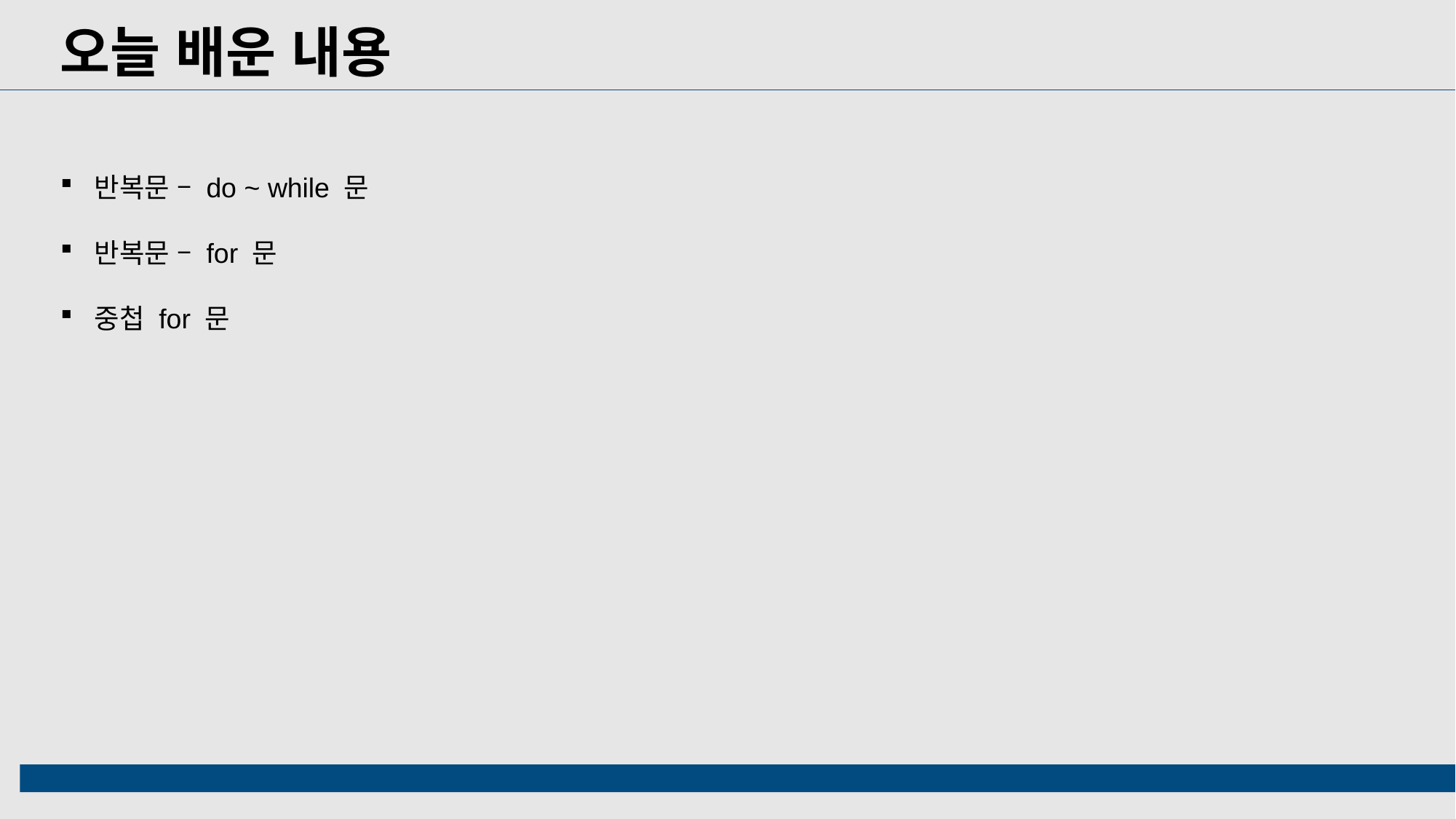

오늘 배운 내용
반복문 – do ~ while 문
반복문 – for 문
중첩 for 문